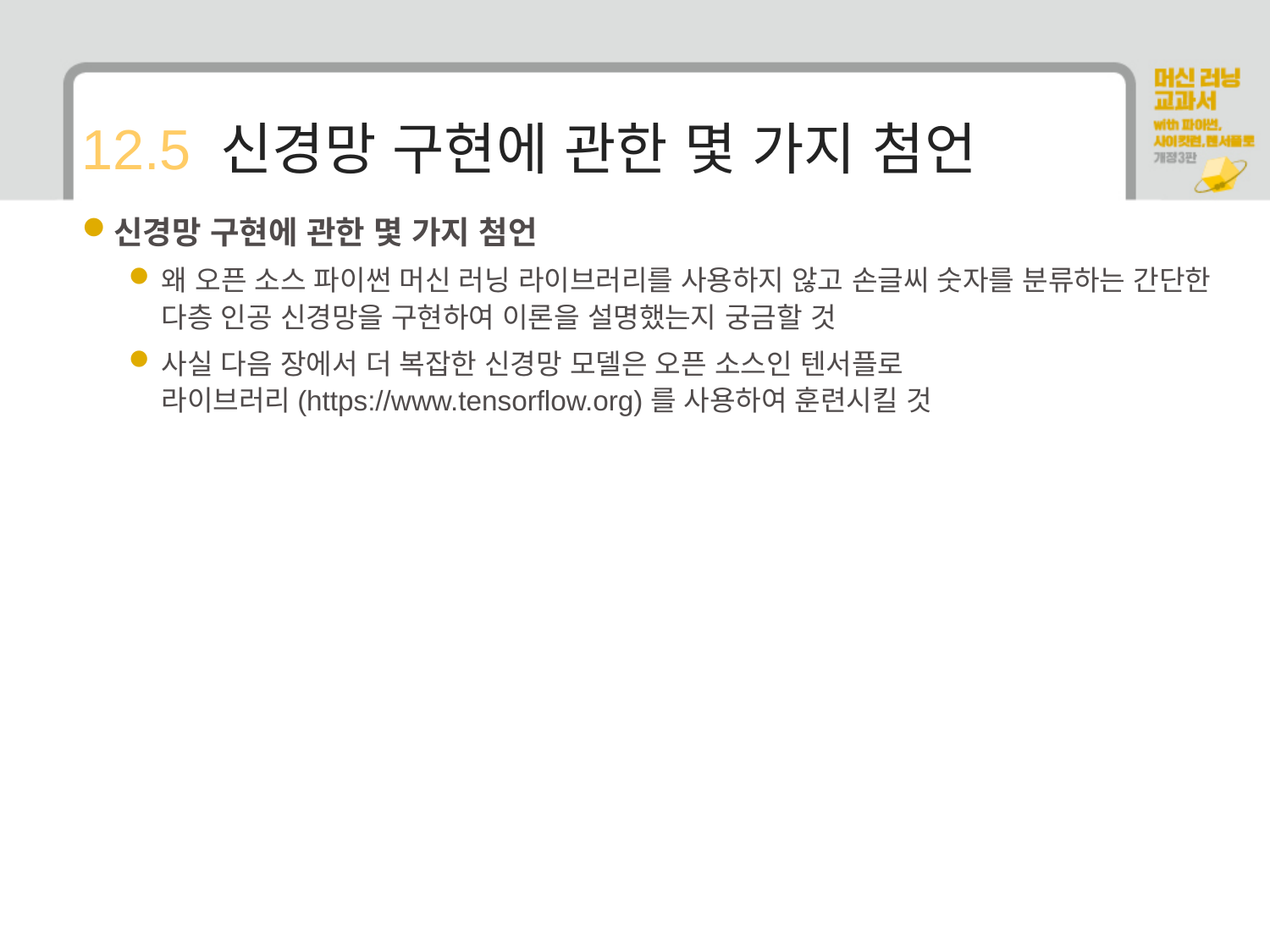

# 12.5 신경망 구현에 관한 몇 가지 첨언
신경망 구현에 관한 몇 가지 첨언
왜 오픈 소스 파이썬 머신 러닝 라이브러리를 사용하지 않고 손글씨 숫자를 분류하는 간단한 다층 인공 신경망을 구현하여 이론을 설명했는지 궁금할 것
사실 다음 장에서 더 복잡한 신경망 모델은 오픈 소스인 텐서플로 라이브러리(https://www.tensorflow.org)를 사용하여 훈련시킬 것